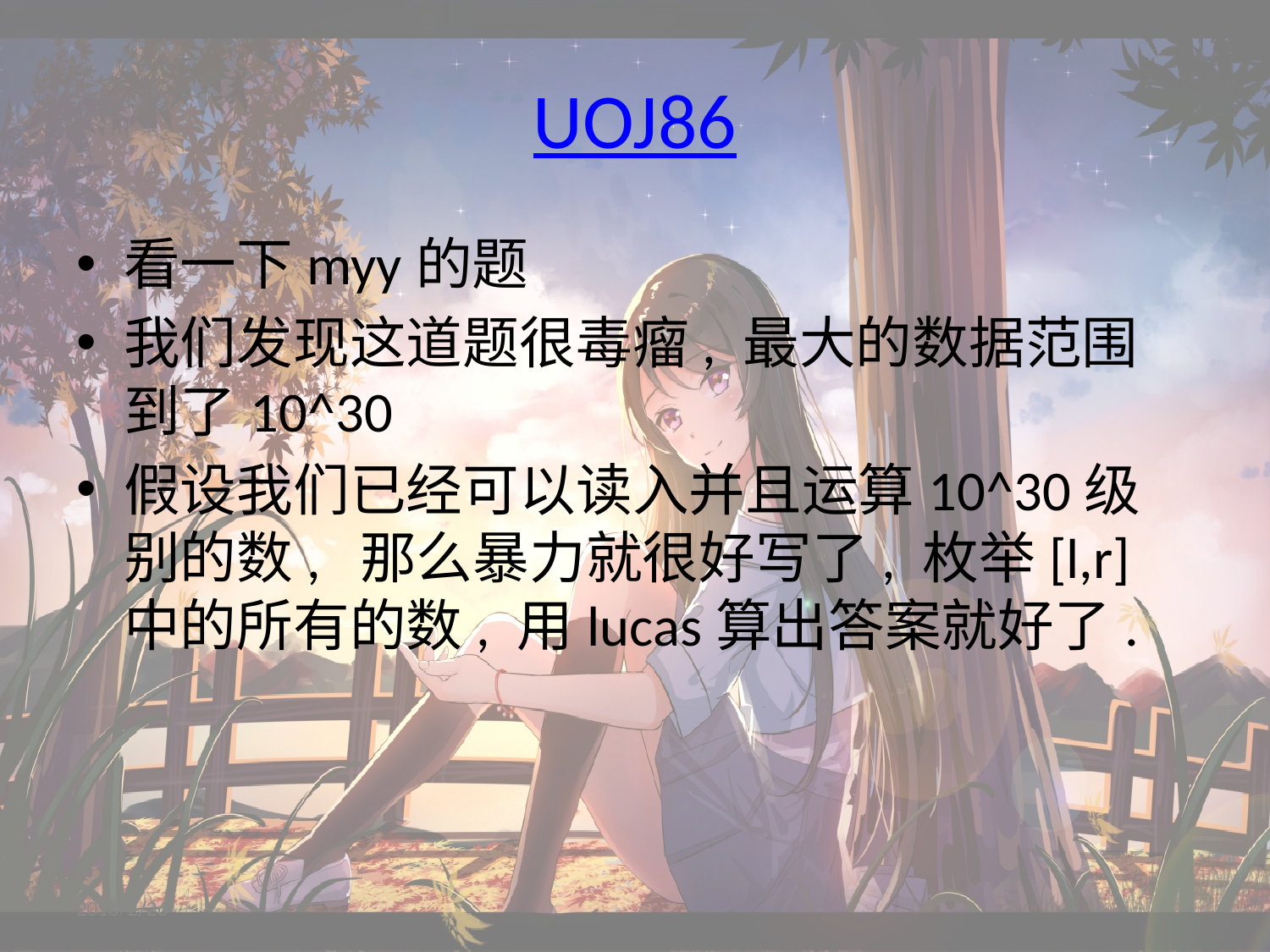

# UOJ86
看一下myy的题
我们发现这道题很毒瘤, 最大的数据范围到了10^30
假设我们已经可以读入并且运算10^30级别的数,  那么暴力就很好写了, 枚举[l,r]中的所有的数, 用lucas算出答案就好了.
2018/2/26